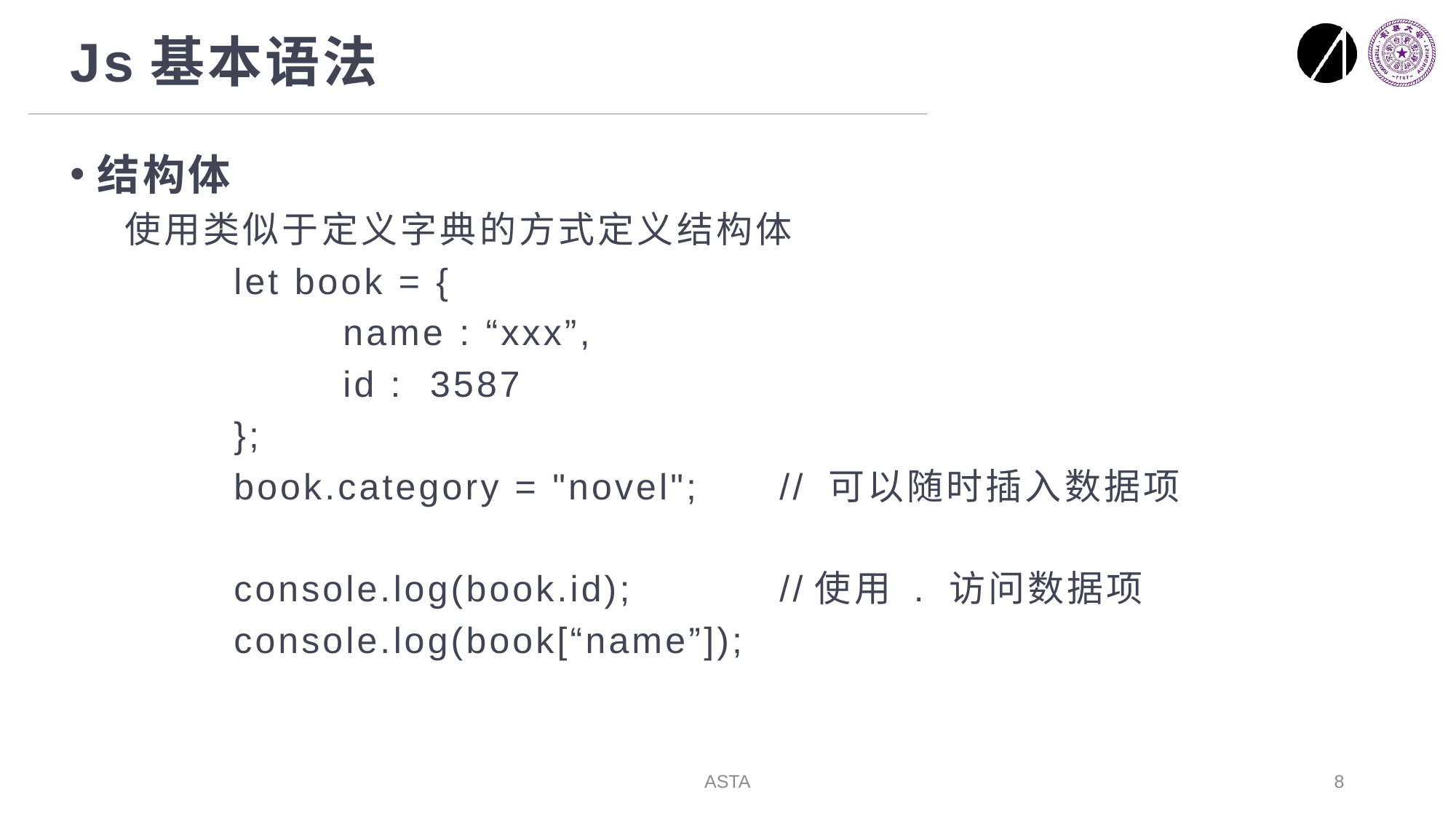

# Js基本语法
结构体
使用类似于定义字典的方式定义结构体
	let book = {
		name : “xxx”,
		id :  3587
	};
	book.category = "novel";	// 可以随时插入数据项

	console.log(book.id);		//使用 . 访问数据项
	console.log(book[“name”]);
ASTA
8